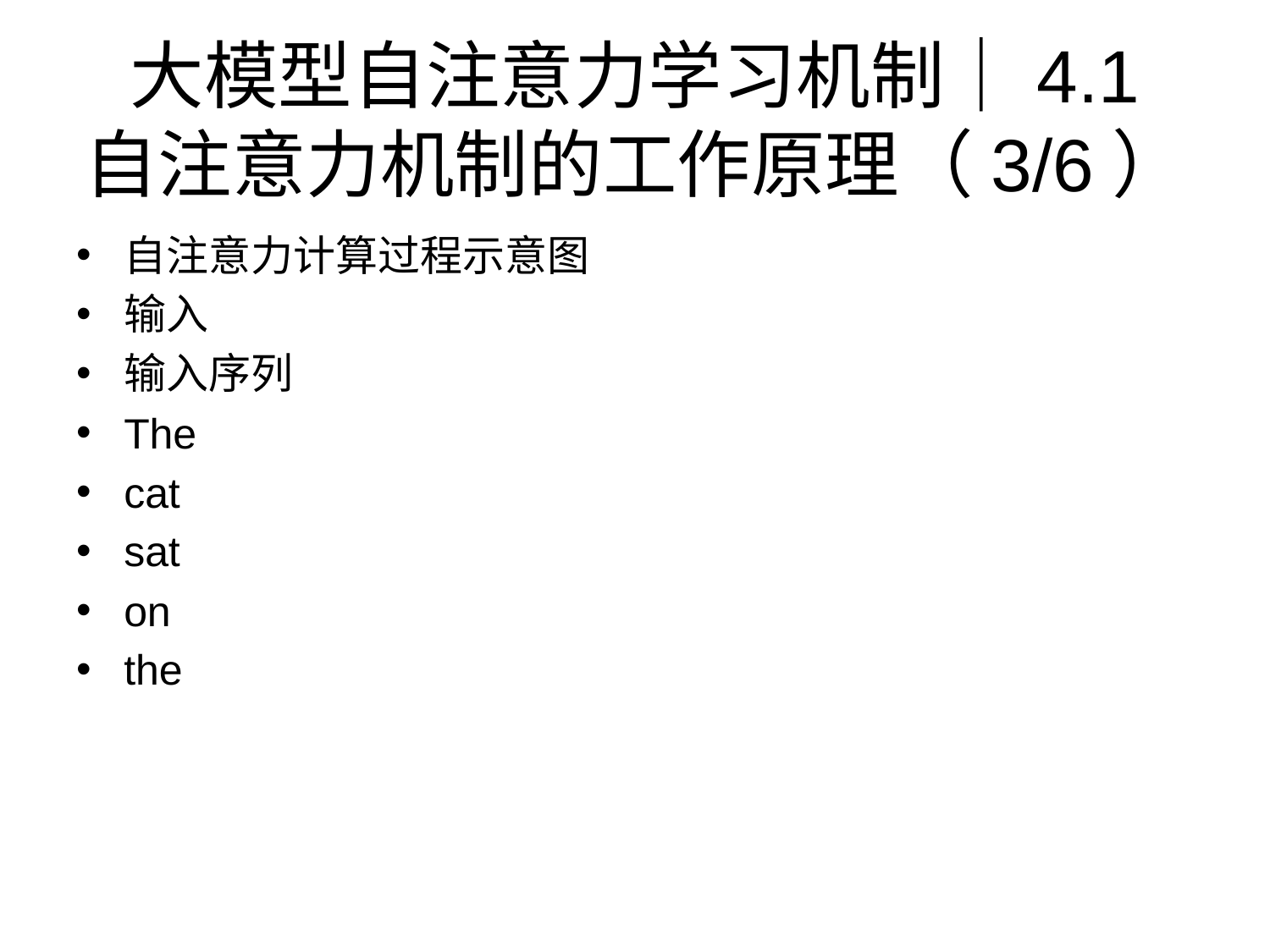

# 大模型自注意力学习机制｜4.1 自注意力机制的工作原理（3/6）
自注意力计算过程示意图
输入
输入序列
The
cat
sat
on
the